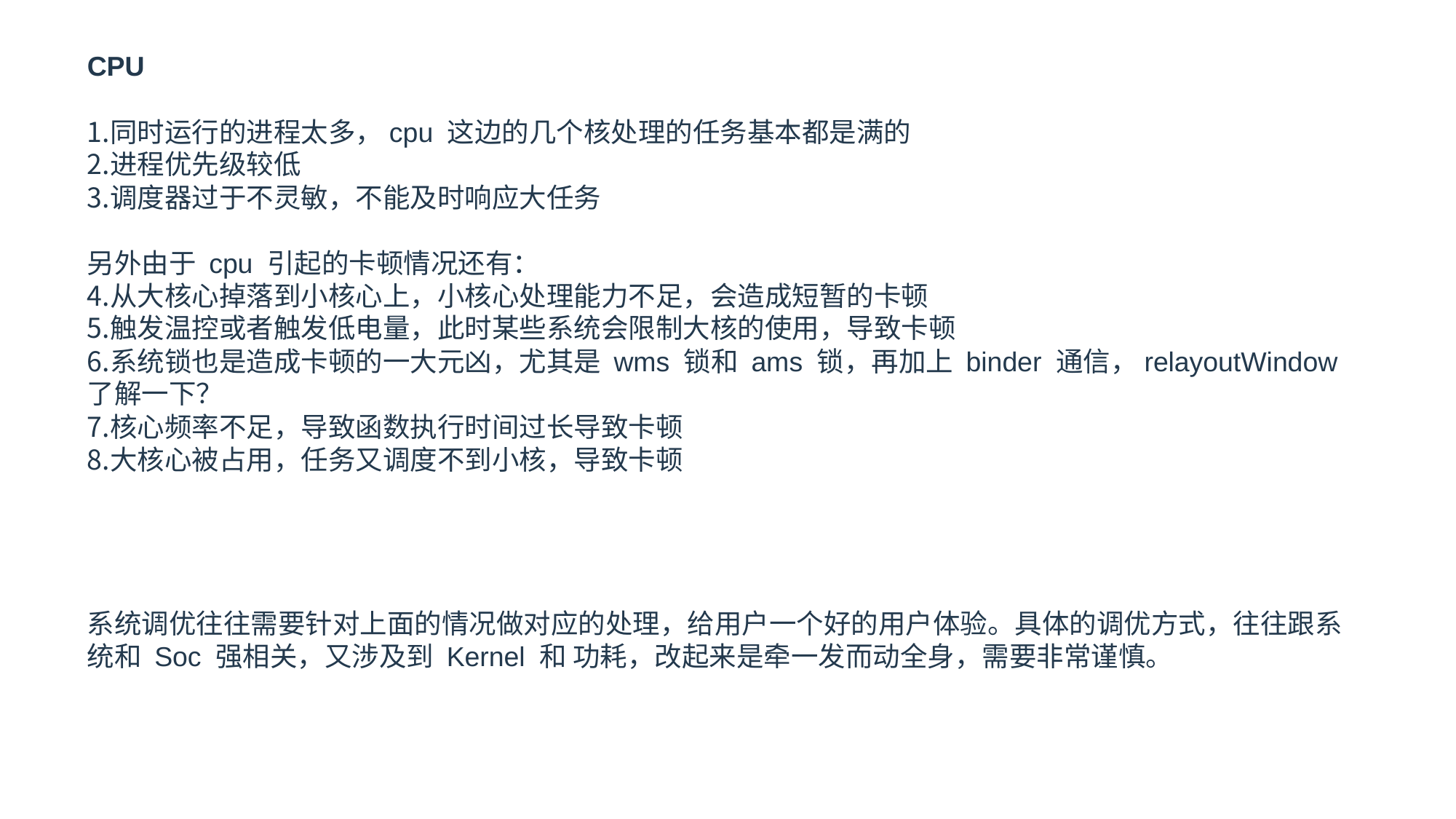

CPU

同时运行的进程太多，cpu 这边的几个核处理的任务基本都是满的
进程优先级较低
调度器过于不灵敏，不能及时响应大任务

另外由于 cpu 引起的卡顿情况还有：
从大核心掉落到小核心上，小核心处理能力不足，会造成短暂的卡顿
触发温控或者触发低电量，此时某些系统会限制大核的使用，导致卡顿
系统锁也是造成卡顿的一大元凶，尤其是 wms 锁和 ams 锁，再加上 binder 通信，relayoutWindow 了解一下？
核心频率不足，导致函数执行时间过长导致卡顿
大核心被占用，任务又调度不到小核，导致卡顿

系统调优往往需要针对上面的情况做对应的处理，给用户一个好的用户体验。具体的调优方式，往往跟系统和 Soc 强相关，又涉及到 Kernel 和 功耗，改起来是牵一发而动全身，需要非常谨慎。